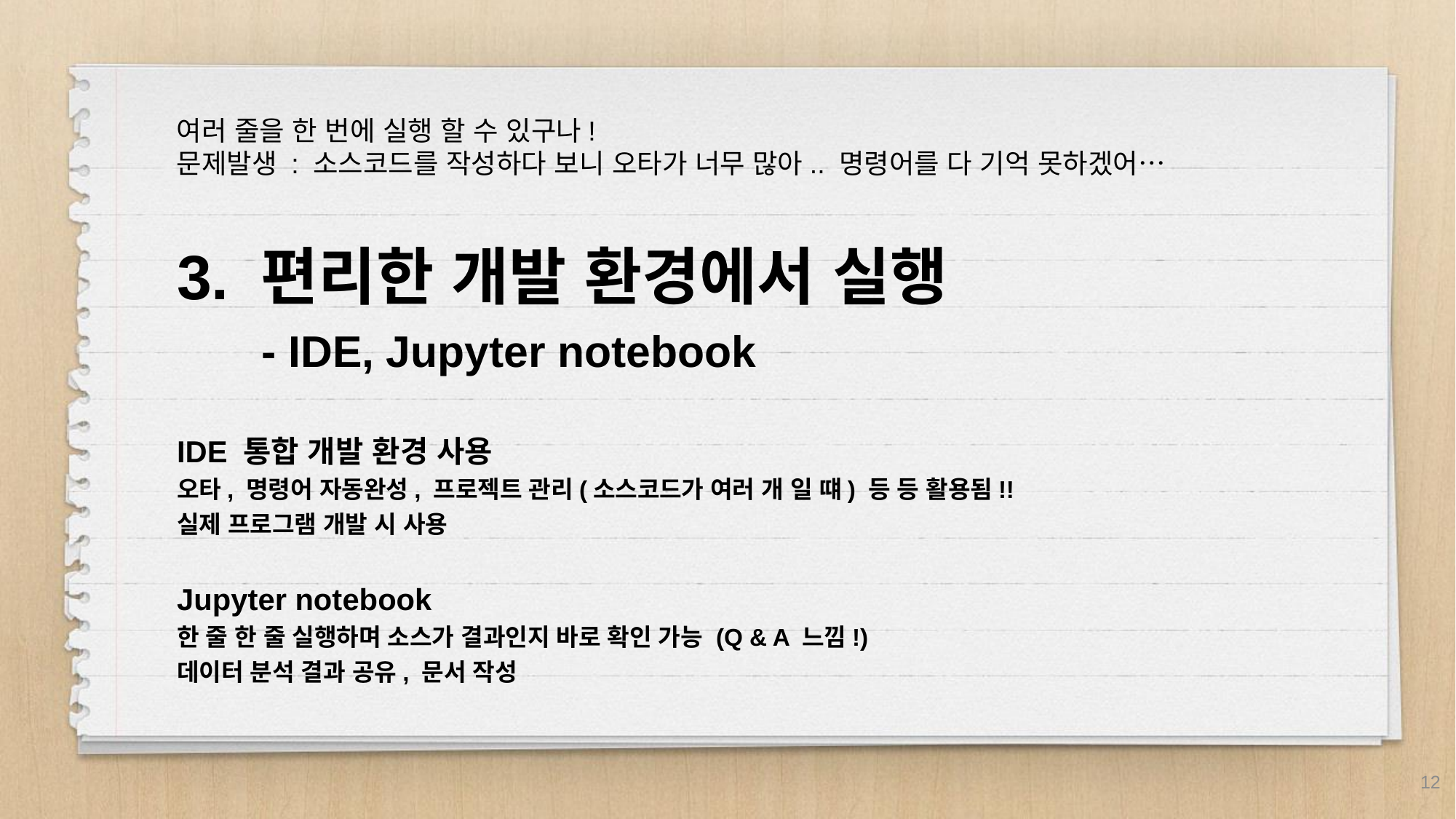

여러 줄을 한 번에 실행 할 수 있구나!
문제발생 : 소스코드를 작성하다 보니 오타가 너무 많아.. 명령어를 다 기억 못하겠어…
# 3. 편리한 개발 환경에서 실행 - IDE, Jupyter notebook
IDE 통합 개발 환경 사용
오타, 명령어 자동완성, 프로젝트 관리(소스코드가 여러 개 일 떄) 등 등 활용됨!!
실제 프로그램 개발 시 사용

Jupyter notebook
한 줄 한 줄 실행하며 소스가 결과인지 바로 확인 가능 (Q & A 느낌!)
데이터 분석 결과 공유, 문서 작성
12